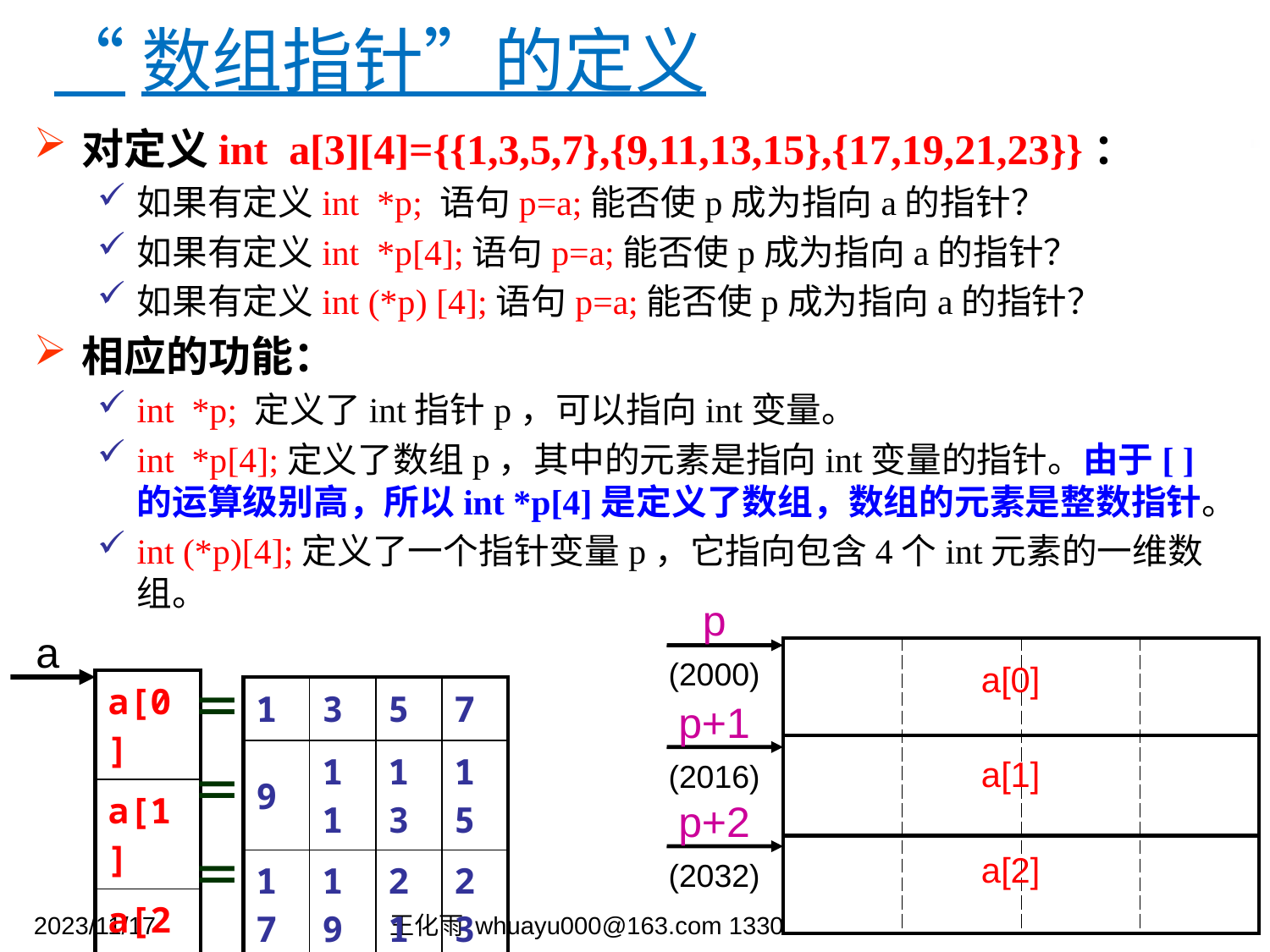

“数组指针”的定义
对定义int  a[3][4]={{1,3,5,7},{9,11,13,15},{17,19,21,23}}：
如果有定义int  *p; 语句p=a;能否使p成为指向a的指针？
如果有定义int  *p[4];语句p=a;能否使p成为指向a的指针？
如果有定义int (*p) [4];语句p=a;能否使p成为指向a的指针？
相应的功能：
int  *p; 定义了int指针p，可以指向int变量。
int  *p[4];定义了数组p，其中的元素是指向int变量的指针。由于[ ]的运算级别高，所以int *p[4]是定义了数组，数组的元素是整数指针。
int (*p)[4];定义了一个指针变量p，它指向包含4个int元素的一维数组。
p

(2000)
a
|  |  |  |  |
| --- | --- | --- | --- |
|  |  |  |  |
|  |  |  |  |
| ＝ |
| --- |
| ＝ |
| ＝ |
a[0]
| a[0] |
| --- |
| a[1] |
| a[2] |

| 1 | 3 | 5 | 7 |
| --- | --- | --- | --- |
| 9 | 11 | 13 | 15 |
| 17 | 19 | 21 | 23 |
p+1

(2016)
a[1]
p+2

(2032)
a[2]
2023/11/17
王化雨 whuayu000@163.com 13306442222
29/43